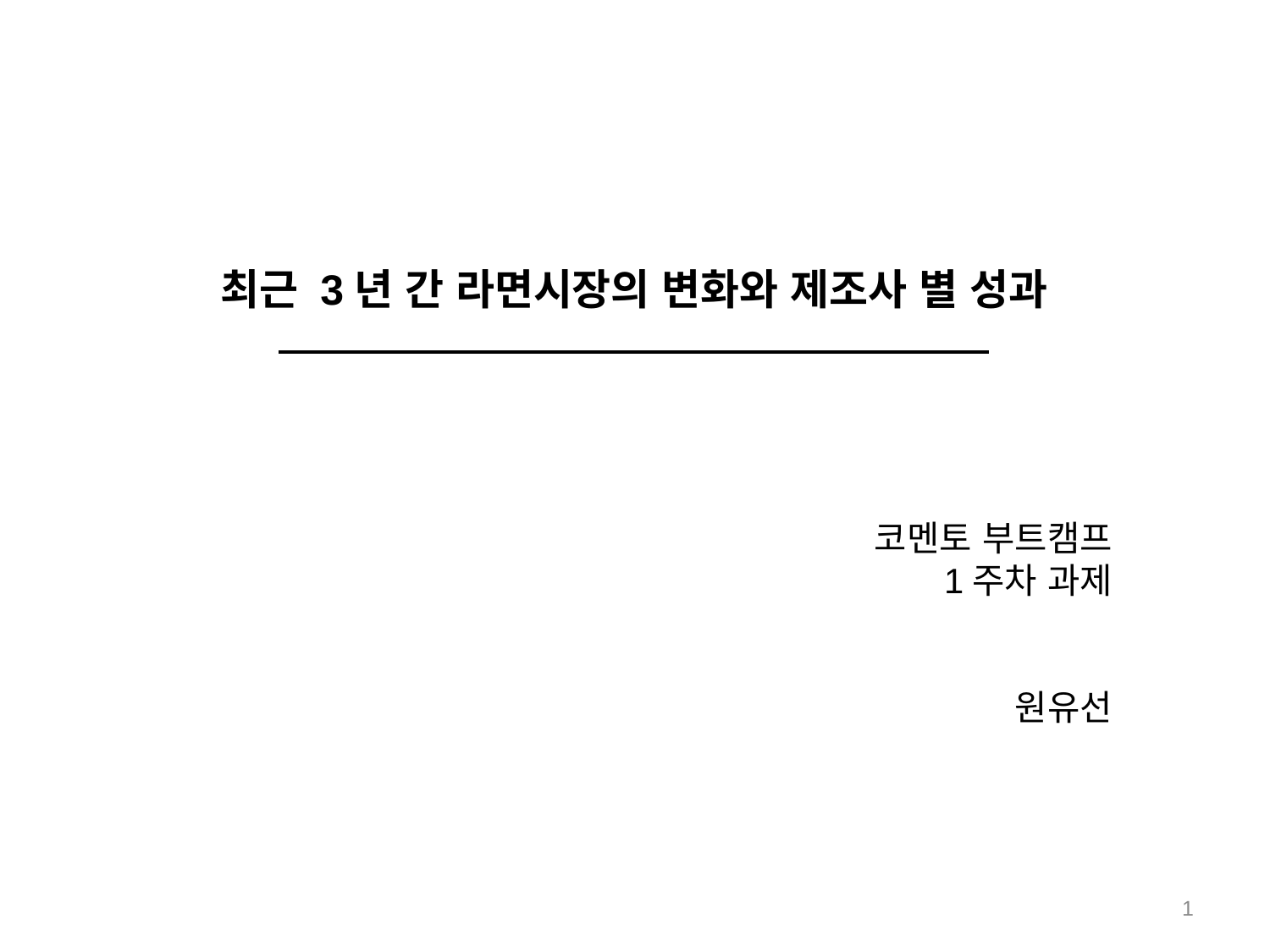

최근 3년 간 라면시장의 변화와 제조사 별 성과

코멘토 부트캠프
1주차 과제

원유선
1